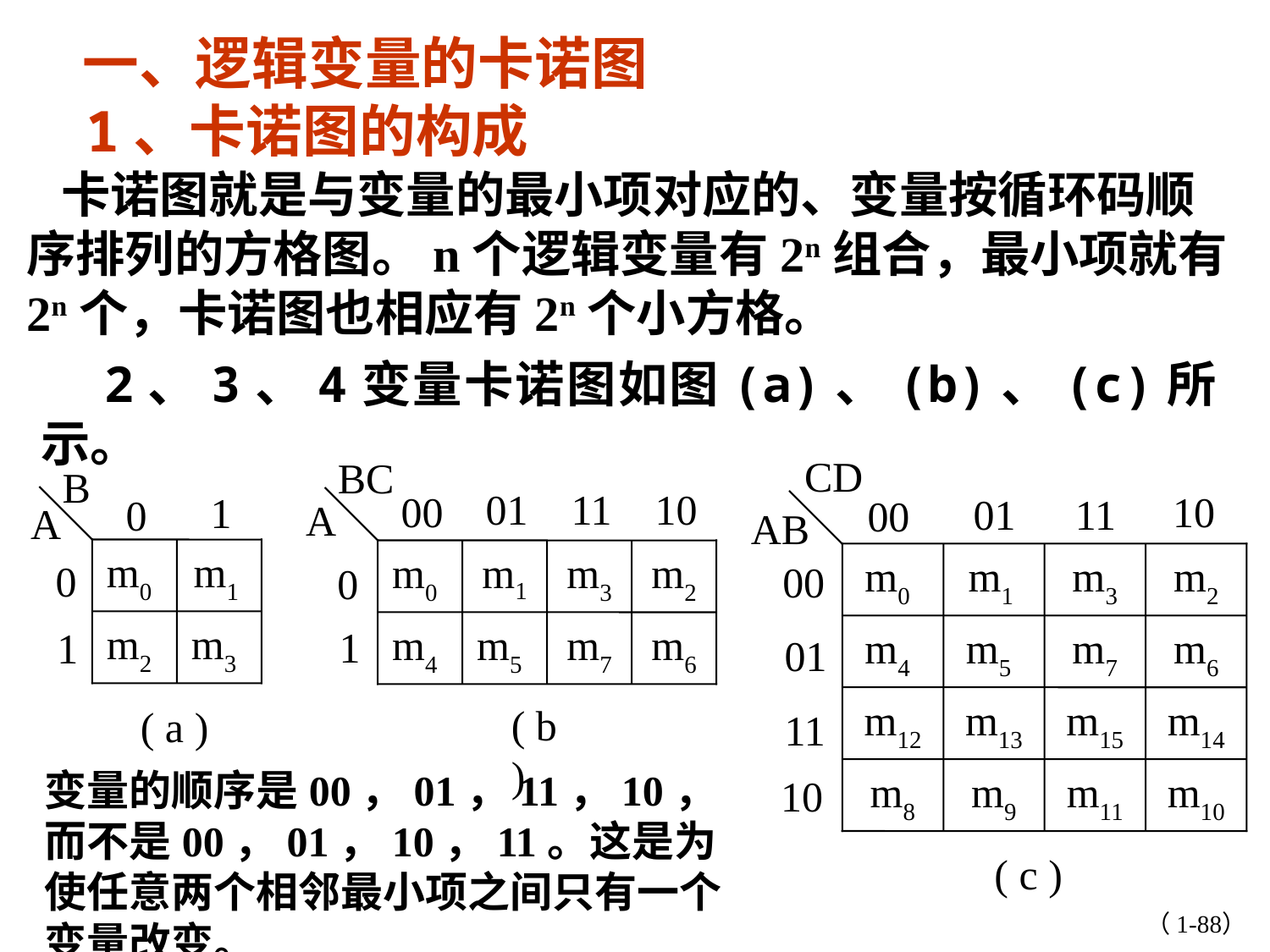

一、逻辑变量的卡诺图
  1、卡诺图的构成
  卡诺图就是与变量的最小项对应的、变量按循环码顺序排列的方格图。n个逻辑变量有2n组合，最小项就有2n个，卡诺图也相应有2n个小方格。
     2、3、4变量卡诺图如图(a)、(b)、(c)所示。
CD
10
01
11
00

AB
m0

m1

m3

m2

00
m4

m5
m7
m6
01
m12

m13
m15
m14
11
m8

m9
m11
m10
10

( c )
BC
01
11
10
00
A

m0

m1

m3

m2

0
m4

m5
m7
m6
1

( b )
B
1
0
A
m0

m1

0
m2

m3
1

( a )
变量的顺序是00，01，11，10，而不是00，01，10，11。这是为使任意两个相邻最小项之间只有一个变量改变。
（1-88）